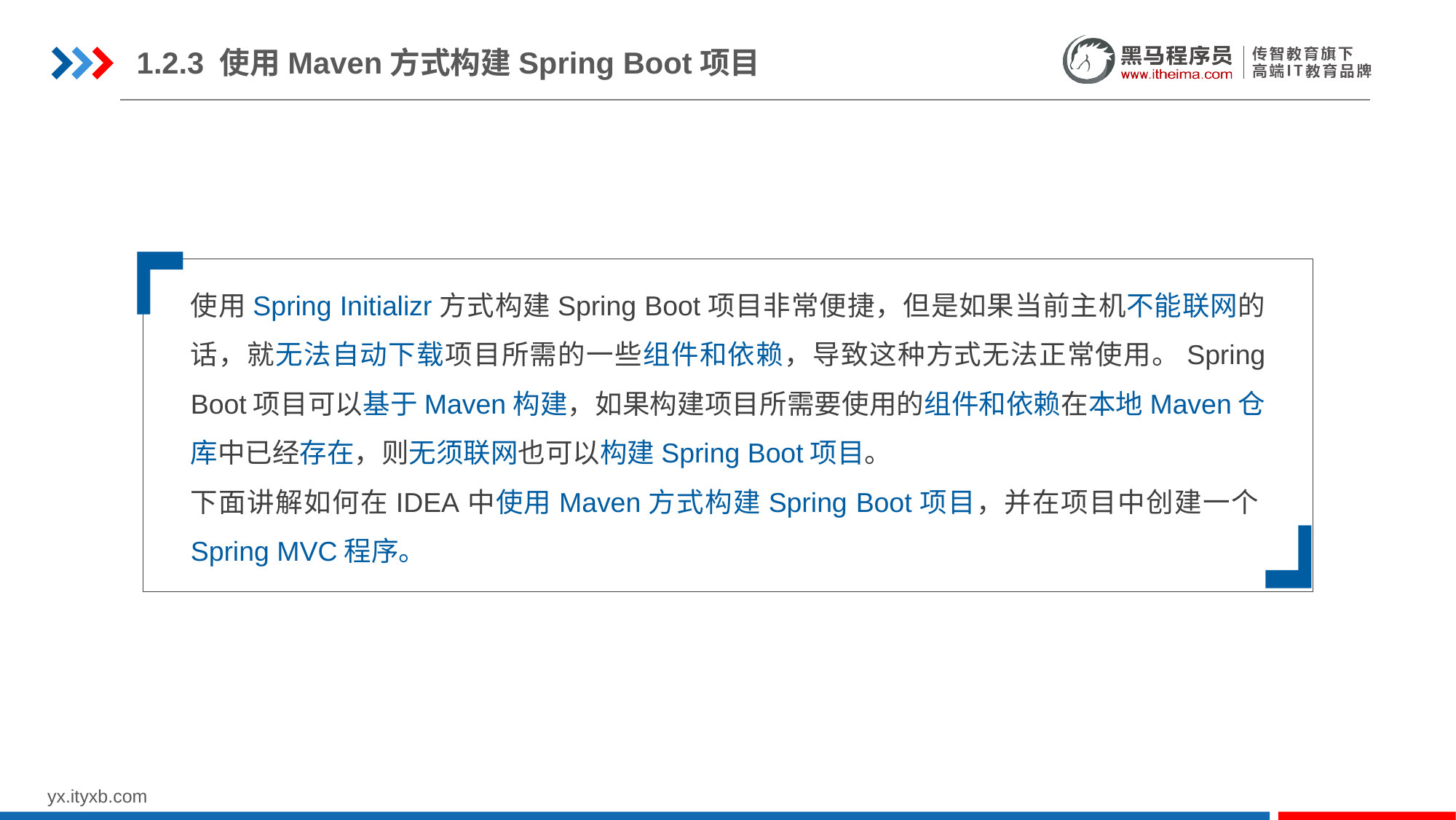

1.2.3 使用Maven方式构建Spring Boot项目

使用Spring Initializr方式构建Spring Boot项目非常便捷，但是如果当前主机不能联网的话，就无法自动下载项目所需的一些组件和依赖，导致这种方式无法正常使用。Spring Boot项目可以基于Maven构建，如果构建项目所需要使用的组件和依赖在本地Maven仓库中已经存在，则无须联网也可以构建Spring Boot项目。
下面讲解如何在IDEA中使用Maven方式构建Spring Boot项目，并在项目中创建一个Spring MVC程序。